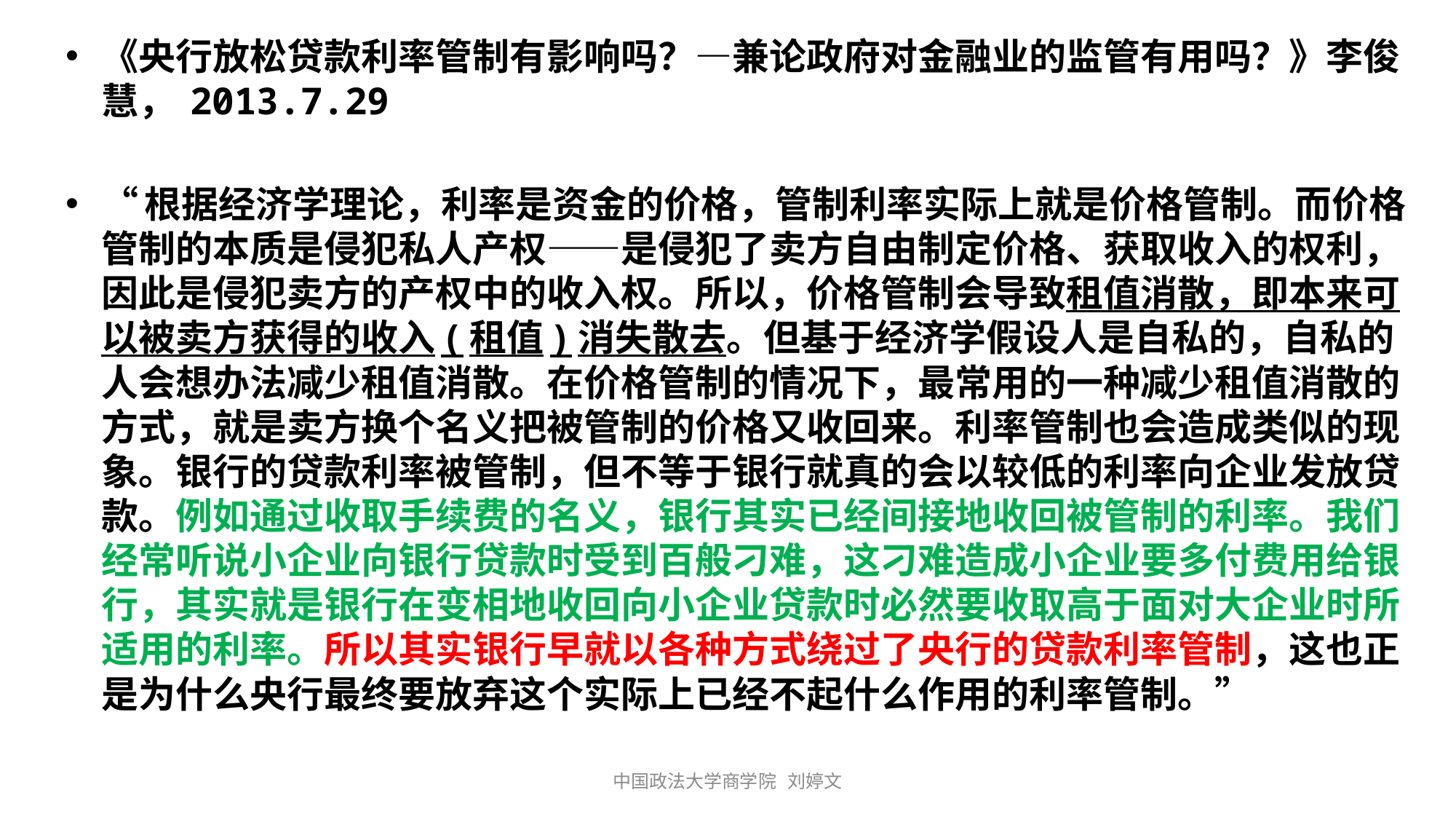

《央行放松贷款利率管制有影响吗？—兼论政府对金融业的监管有用吗？》李俊慧， 2013.7.29

“根据经济学理论，利率是资金的价格，管制利率实际上就是价格管制。而价格管制的本质是侵犯私人产权——是侵犯了卖方自由制定价格、获取收入的权利，因此是侵犯卖方的产权中的收入权。所以，价格管制会导致租值消散，即本来可以被卖方获得的收入(租值)消失散去。但基于经济学假设人是自私的，自私的人会想办法减少租值消散。在价格管制的情况下，最常用的一种减少租值消散的方式，就是卖方换个名义把被管制的价格又收回来。利率管制也会造成类似的现象。银行的贷款利率被管制，但不等于银行就真的会以较低的利率向企业发放贷款。例如通过收取手续费的名义，银行其实已经间接地收回被管制的利率。我们经常听说小企业向银行贷款时受到百般刁难，这刁难造成小企业要多付费用给银行，其实就是银行在变相地收回向小企业贷款时必然要收取高于面对大企业时所适用的利率。所以其实银行早就以各种方式绕过了央行的贷款利率管制，这也正是为什么央行最终要放弃这个实际上已经不起什么作用的利率管制。”

中国政法大学商学院  刘婷文